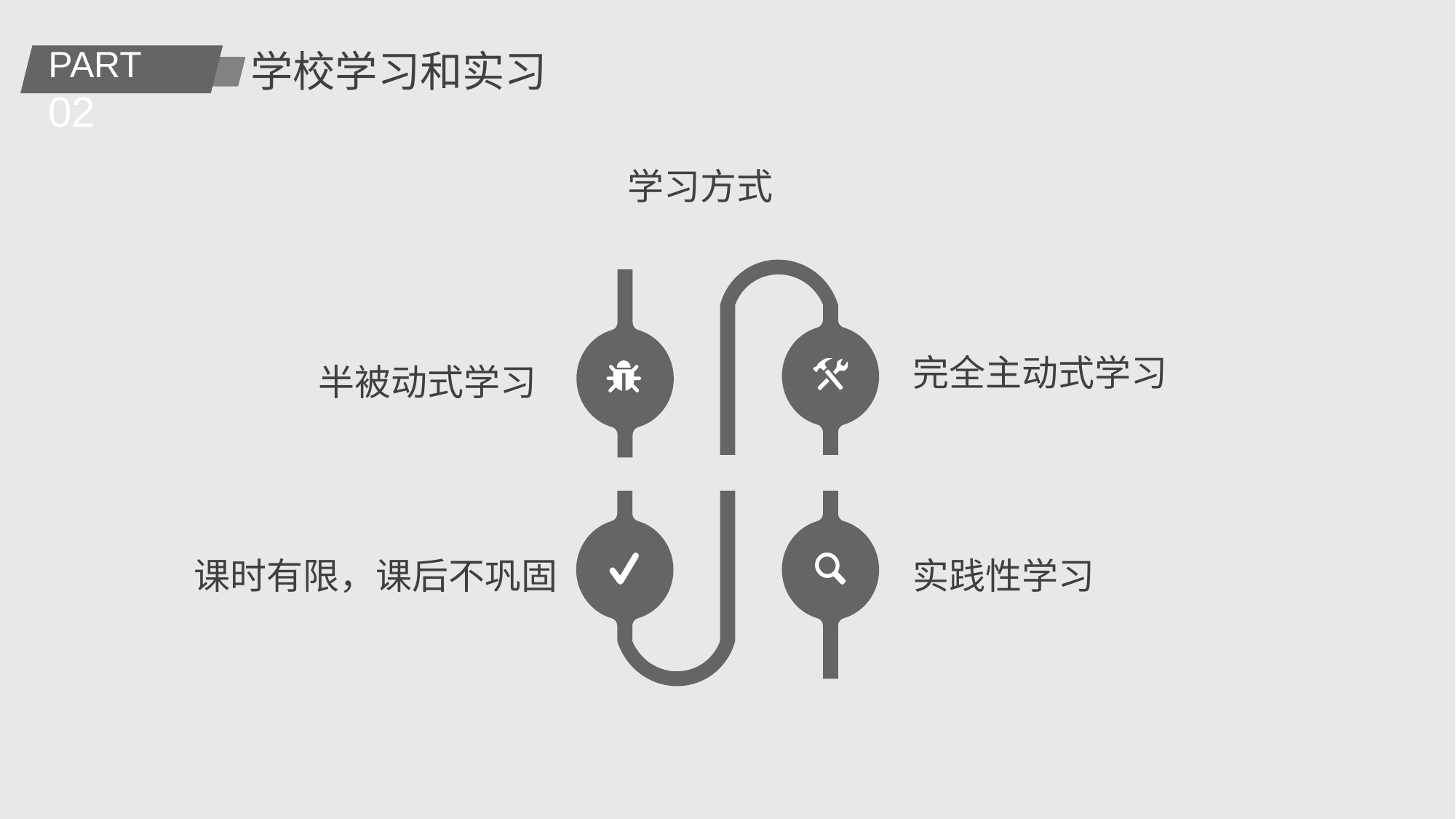

PART 02
学校学习和实习

学习方式

 完全主动式学习

半被动式学习

课时有限，课后不巩固

 实践性学习